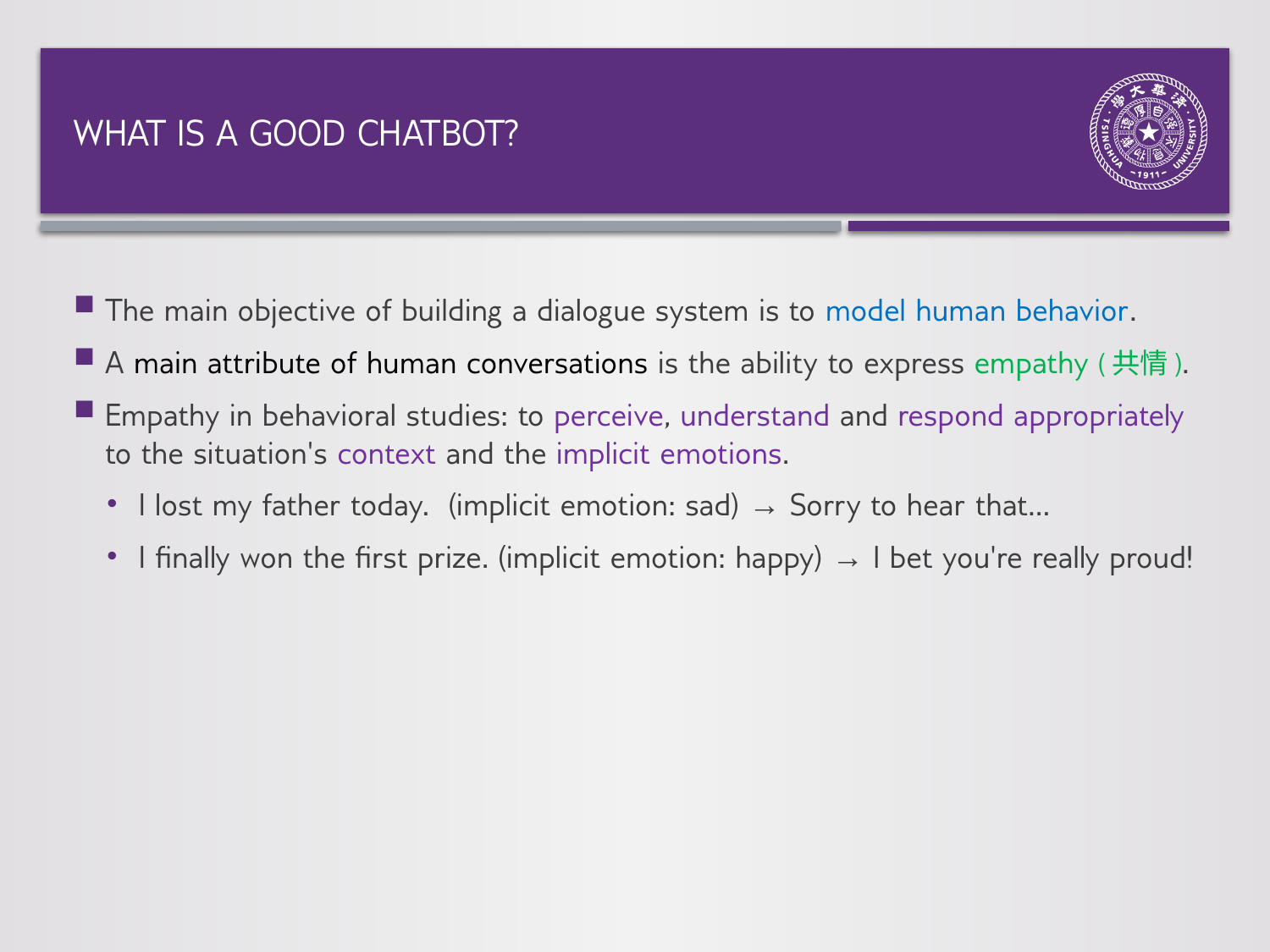

# What is a good chatbot?
The main objective of building a dialogue system is to model human behavior.
A main attribute of human conversations is the ability to express empathy (共情).
Empathy in behavioral studies: to perceive, understand and respond appropriately to the situation's context and the implicit emotions.
I lost my father today.  (implicit emotion: sad) → Sorry to hear that...
I finally won the first prize. (implicit emotion: happy) → I bet you're really proud!